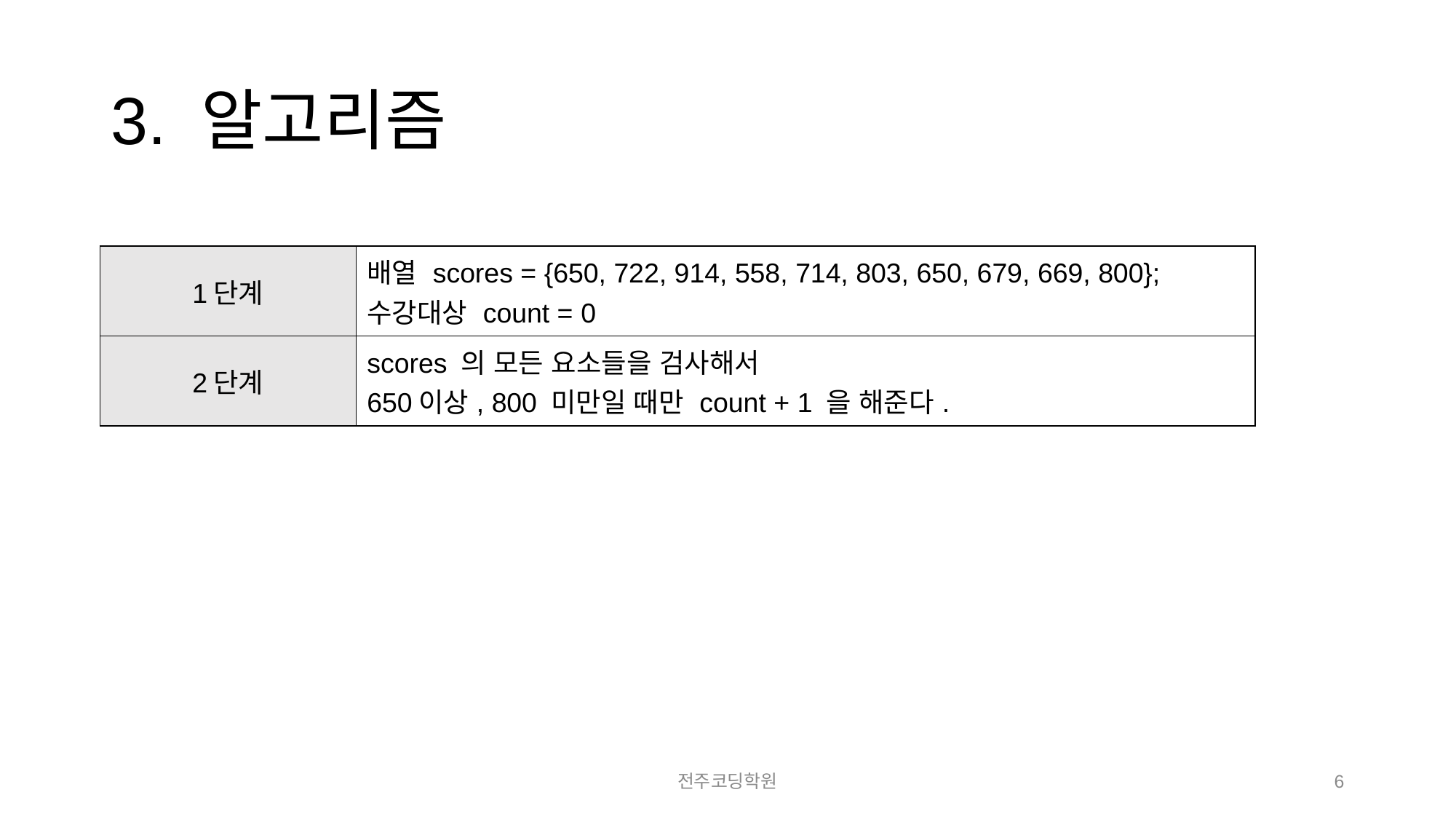

# 3. 알고리즘
| 1단계 | 배열 scores = {650, 722, 914, 558, 714, 803, 650, 679, 669, 800}; 수강대상 count = 0 |
| --- | --- |
| 2단계 | scores 의 모든 요소들을 검사해서 650이상, 800 미만일 때만 count + 1 을 해준다. |
전주코딩학원
6